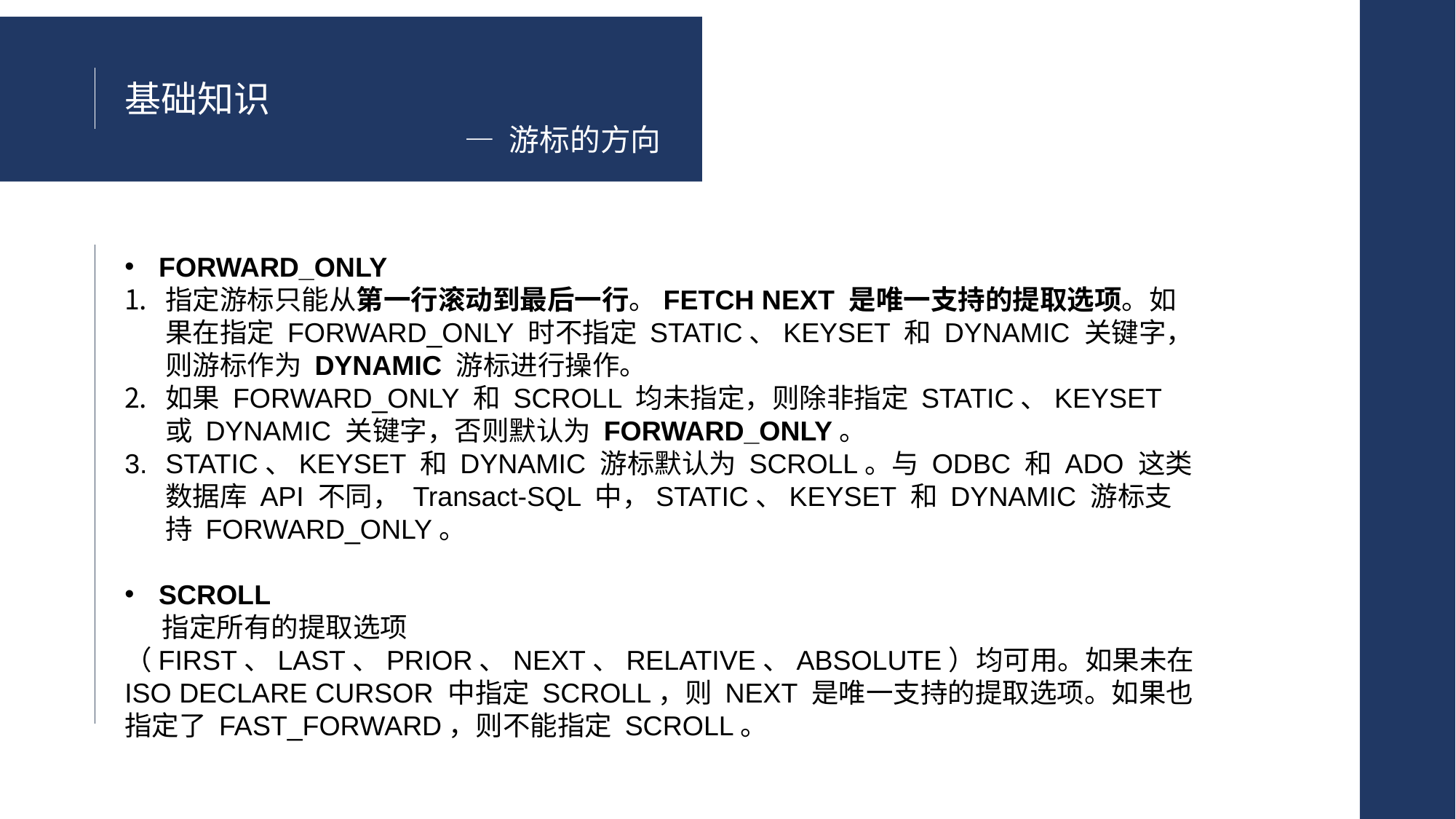

基础知识
— 游标的方向

FORWARD_ONLY
指定游标只能从第一行滚动到最后一行。FETCH NEXT 是唯一支持的提取选项。如果在指定 FORWARD_ONLY 时不指定 STATIC、KEYSET 和 DYNAMIC 关键字，则游标作为 DYNAMIC 游标进行操作。
如果 FORWARD_ONLY 和 SCROLL 均未指定，则除非指定 STATIC、KEYSET 或 DYNAMIC 关键字，否则默认为 FORWARD_ONLY。
STATIC、KEYSET 和 DYNAMIC 游标默认为 SCROLL。与 ODBC 和 ADO 这类数据库 API 不同， Transact-SQL 中，STATIC、KEYSET 和 DYNAMIC 游标支持 FORWARD_ONLY。

SCROLL
     指定所有的提取选项（FIRST、LAST、PRIOR、NEXT、RELATIVE、ABSOLUTE）均可用。如果未在 ISO DECLARE CURSOR 中指定 SCROLL，则 NEXT 是唯一支持的提取选项。如果也指定了 FAST_FORWARD，则不能指定 SCROLL。